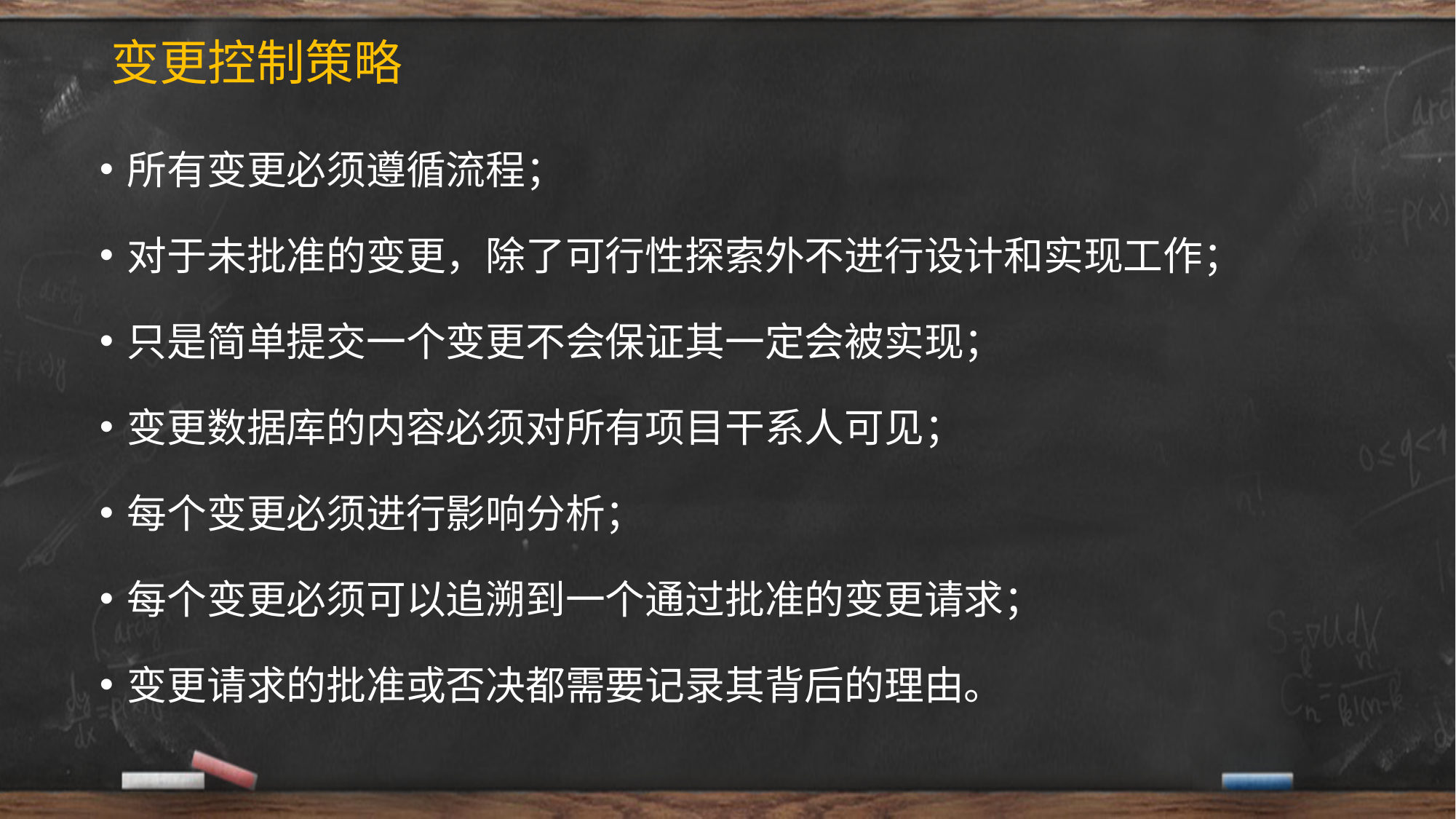

# 变更控制策略
所有变更必须遵循流程；
对于未批准的变更，除了可行性探索外不进行设计和实现工作；
只是简单提交一个变更不会保证其一定会被实现；
变更数据库的内容必须对所有项目干系人可见；
每个变更必须进行影响分析；
每个变更必须可以追溯到一个通过批准的变更请求；
变更请求的批准或否决都需要记录其背后的理由。